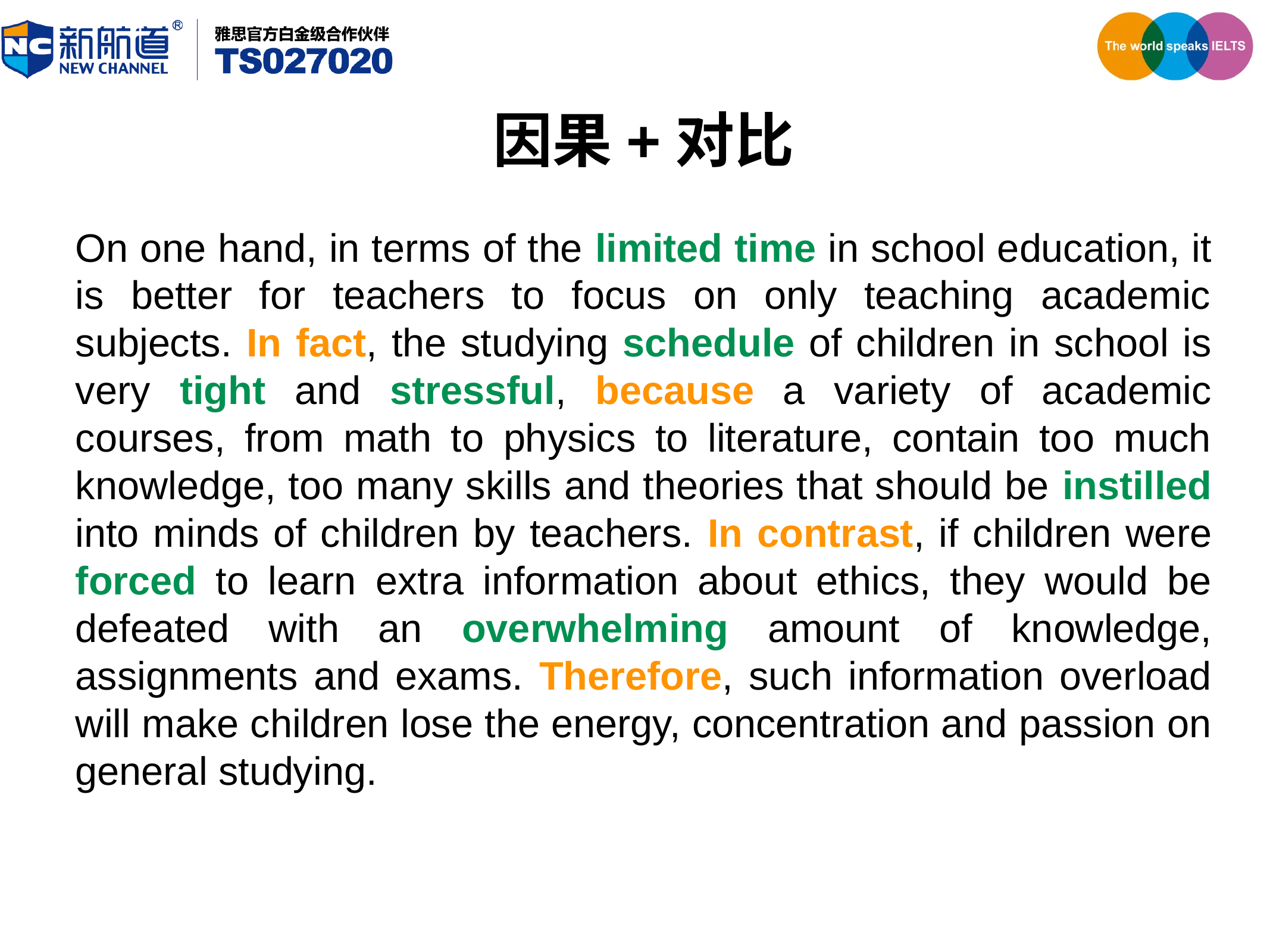

因果+对比
On one hand, in terms of the limited time in school education, it is better for teachers to focus on only teaching academic subjects. In fact, the studying schedule of children in school is very tight and stressful, because a variety of academic courses, from math to physics to literature, contain too much knowledge, too many skills and theories that should be instilled into minds of children by teachers. In contrast, if children were forced to learn extra information about ethics, they would be defeated with an overwhelming amount of knowledge, assignments and exams. Therefore, such information overload will make children lose the energy, concentration and passion on general studying.